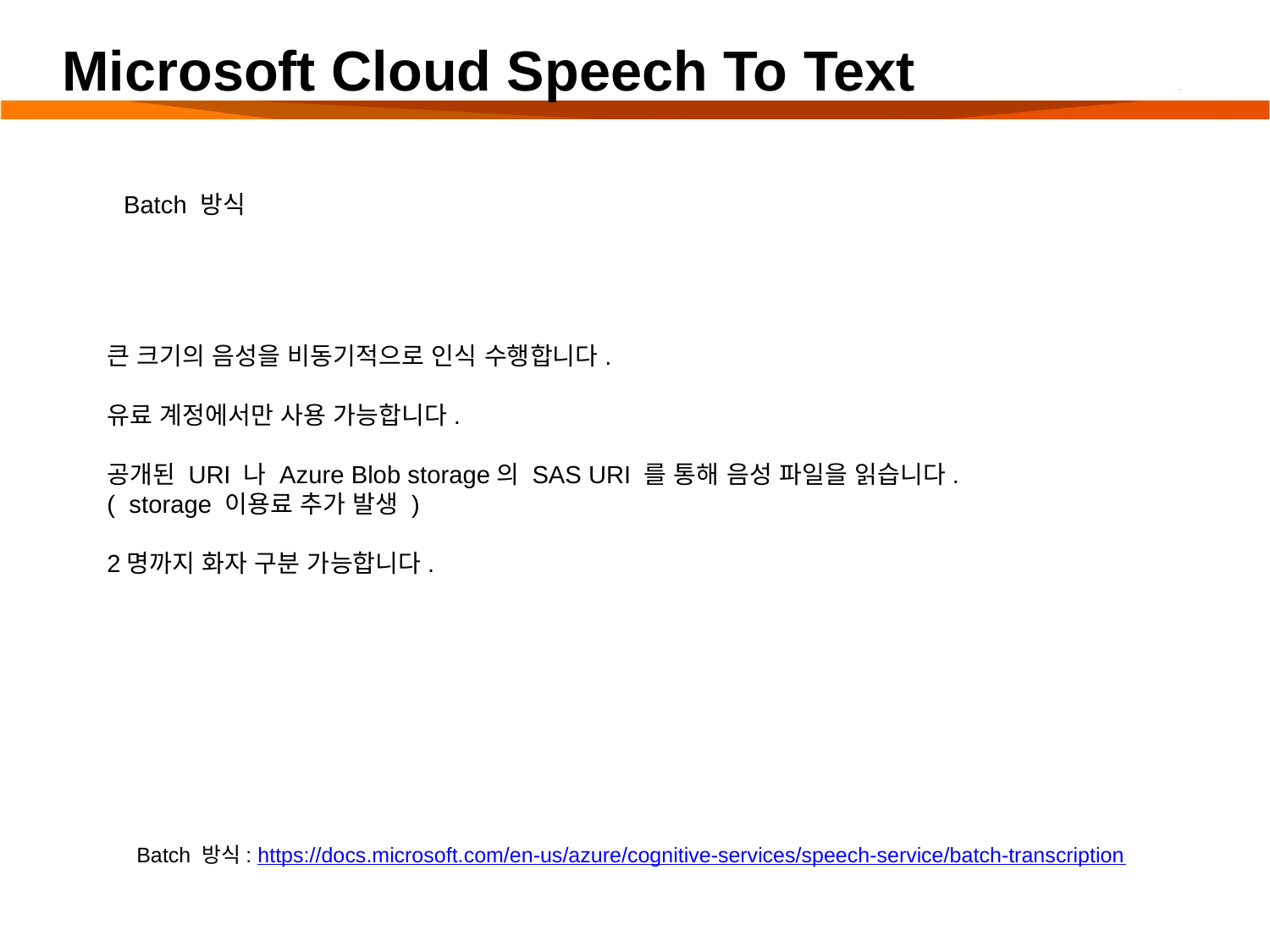

# Microsoft Cloud Speech To Text
Batch 방식
큰 크기의 음성을 비동기적으로 인식 수행합니다.

유료 계정에서만 사용 가능합니다.

공개된 URI 나 Azure Blob storage의 SAS URI 를 통해 음성 파일을 읽습니다.
(  storage 이용료 추가 발생 )

2명까지 화자 구분 가능합니다.
Batch 방식: https://docs.microsoft.com/en-us/azure/cognitive-services/speech-service/batch-transcription